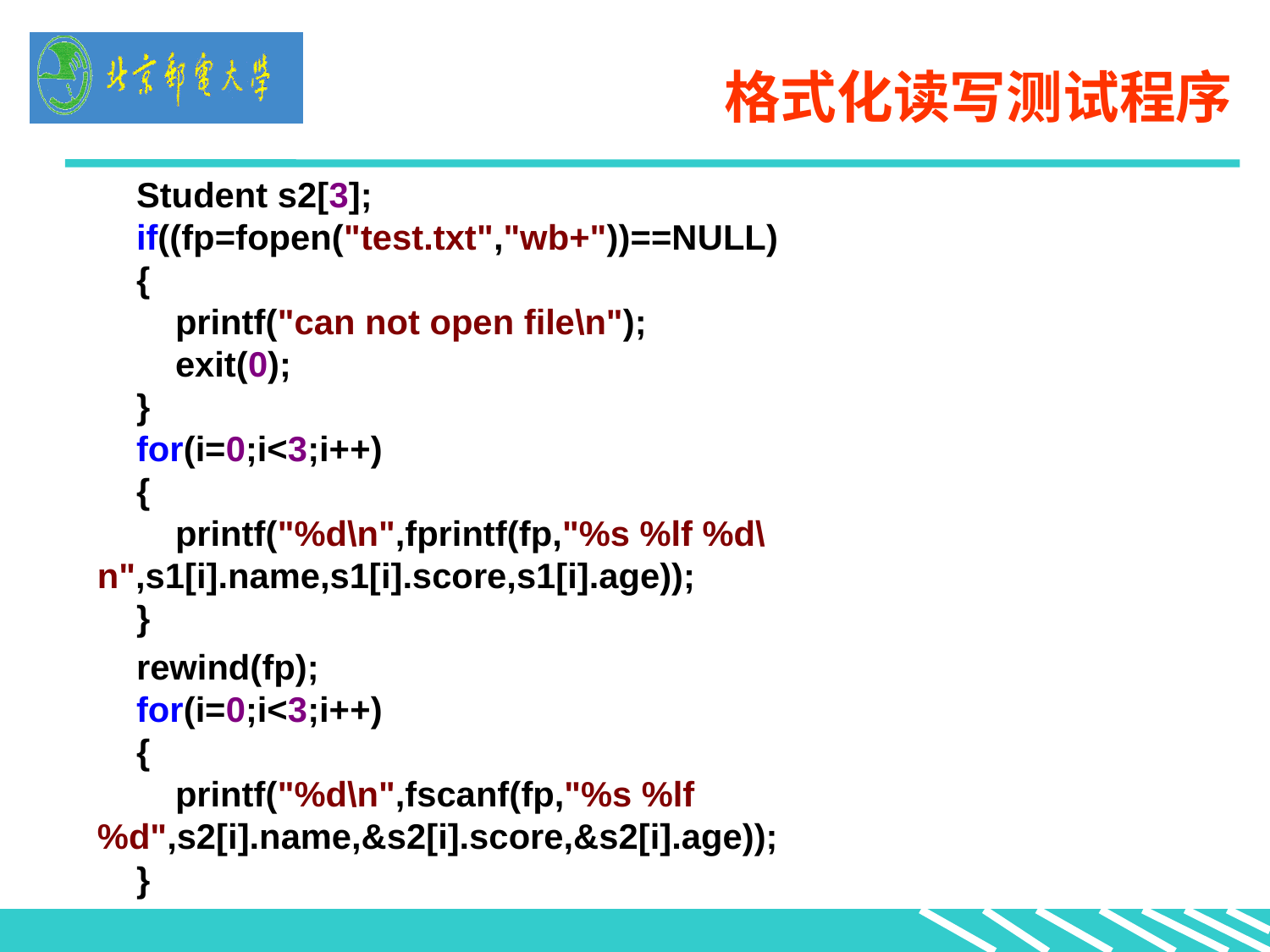

# 格式化读写测试程序
    Student s2[3];
    if((fp=fopen("test.txt","wb+"))==NULL)
    {
        printf("can not open file\n");
        exit(0);
    }
    for(i=0;i<3;i++)
    {
        printf("%d\n",fprintf(fp,"%s %lf %d\n",s1[i].name,s1[i].score,s1[i].age));
    }
    rewind(fp);
    for(i=0;i<3;i++)
    {
        printf("%d\n",fscanf(fp,"%s %lf %d",s2[i].name,&s2[i].score,&s2[i].age));
    }
32